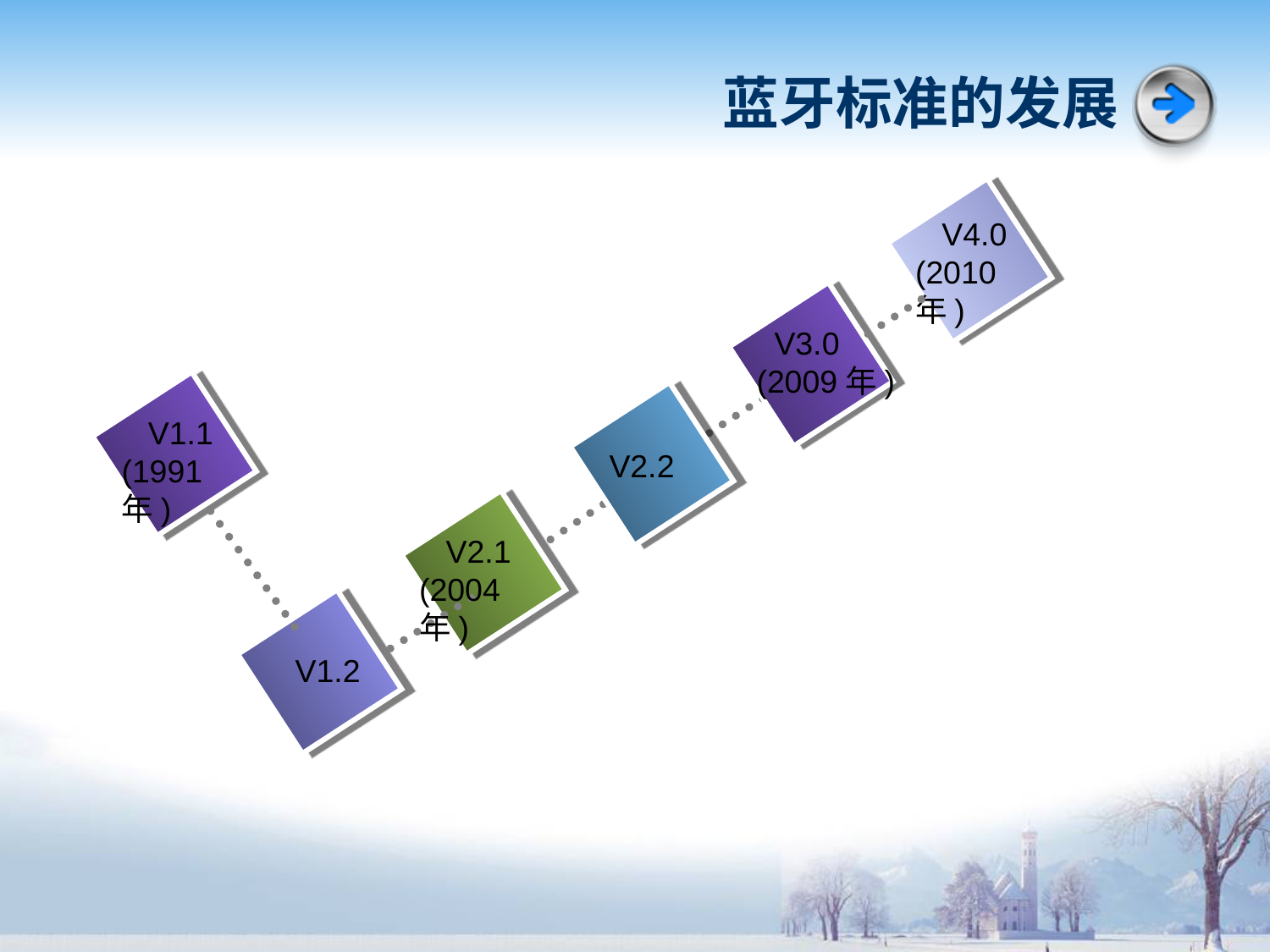

# 蓝牙标准的发展

   V4.0
(2010年)

  V3.0
(2009年)

   V1.1
(1991年)
V2.2

   V2.1
(2004年)

V1.2